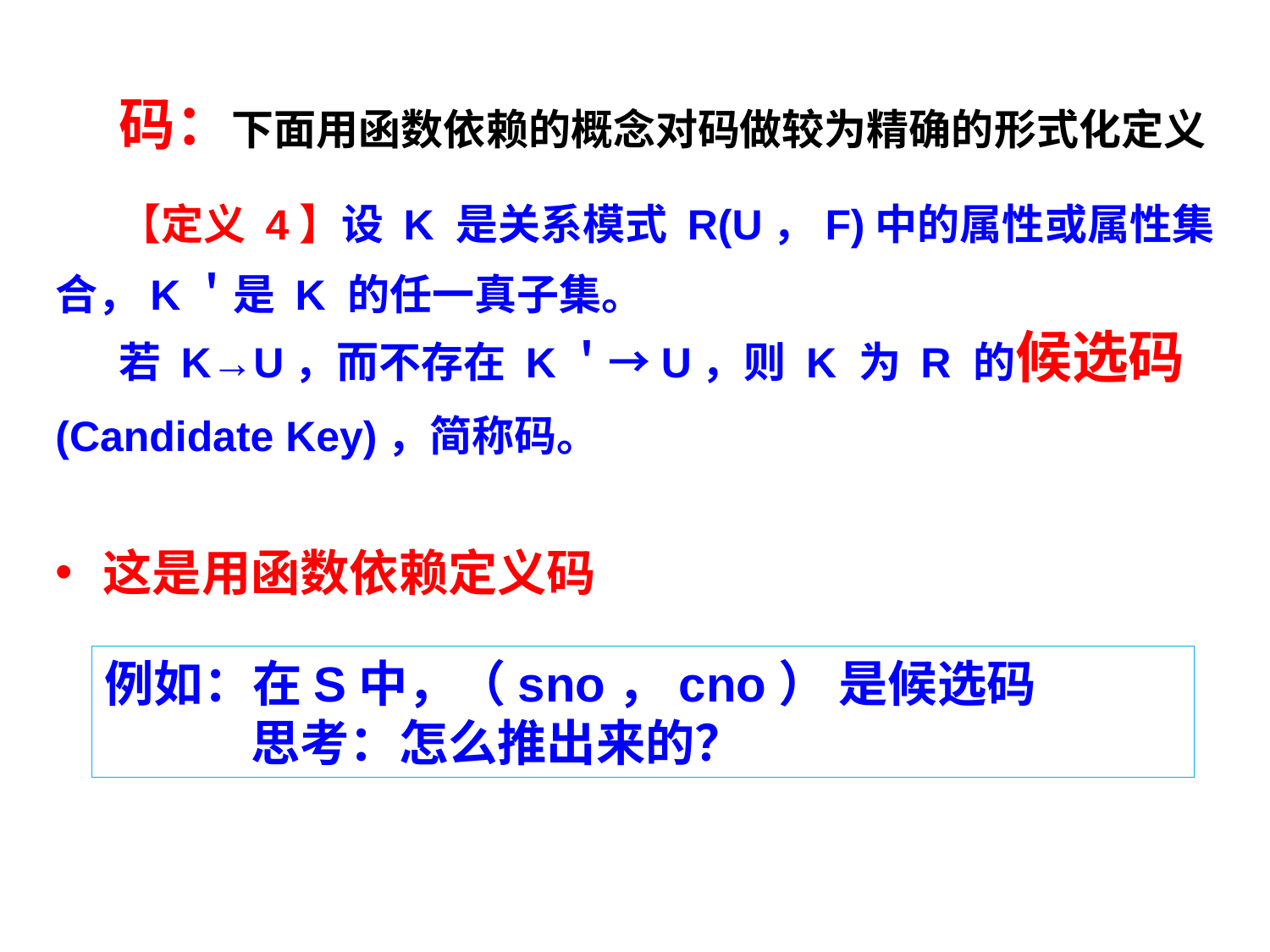

码：下面用函数依赖的概念对码做较为精确的形式化定义
【定义 4】设 K 是关系模式 R(U，F)中的属性或属性集合，K＇是 K 的任一真子集。
若 K→U，而不存在 K＇→U，则 K 为 R 的候选码(Candidate Key)，简称码。

这是用函数依赖定义码
例如：在S中，（sno，cno） 是候选码
            思考：怎么推出来的？